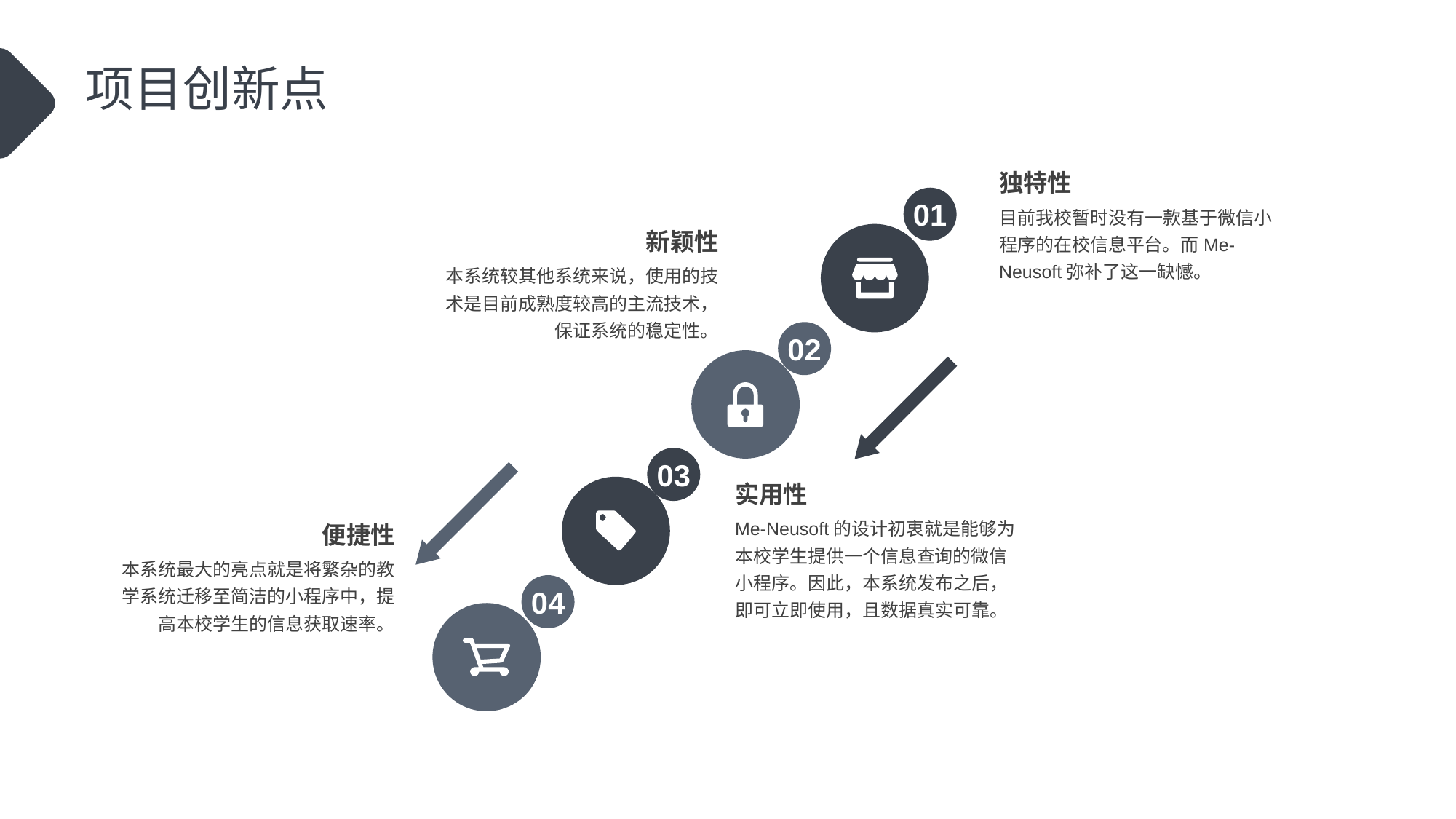

项目创新点

独特性
01
目前我校暂时没有一款基于微信小程序的在校信息平台。而Me-Neusoft弥补了这一缺憾。

新颖性
本系统较其他系统来说，使用的技术是目前成熟度较高的主流技术，保证系统的稳定性。

02

03

实用性
Me-Neusoft的设计初衷就是能够为本校学生提供一个信息查询的微信小程序。因此，本系统发布之后，即可立即使用，且数据真实可靠。

便捷性
本系统最大的亮点就是将繁杂的教学系统迁移至简洁的小程序中，提高本校学生的信息获取速率。
04